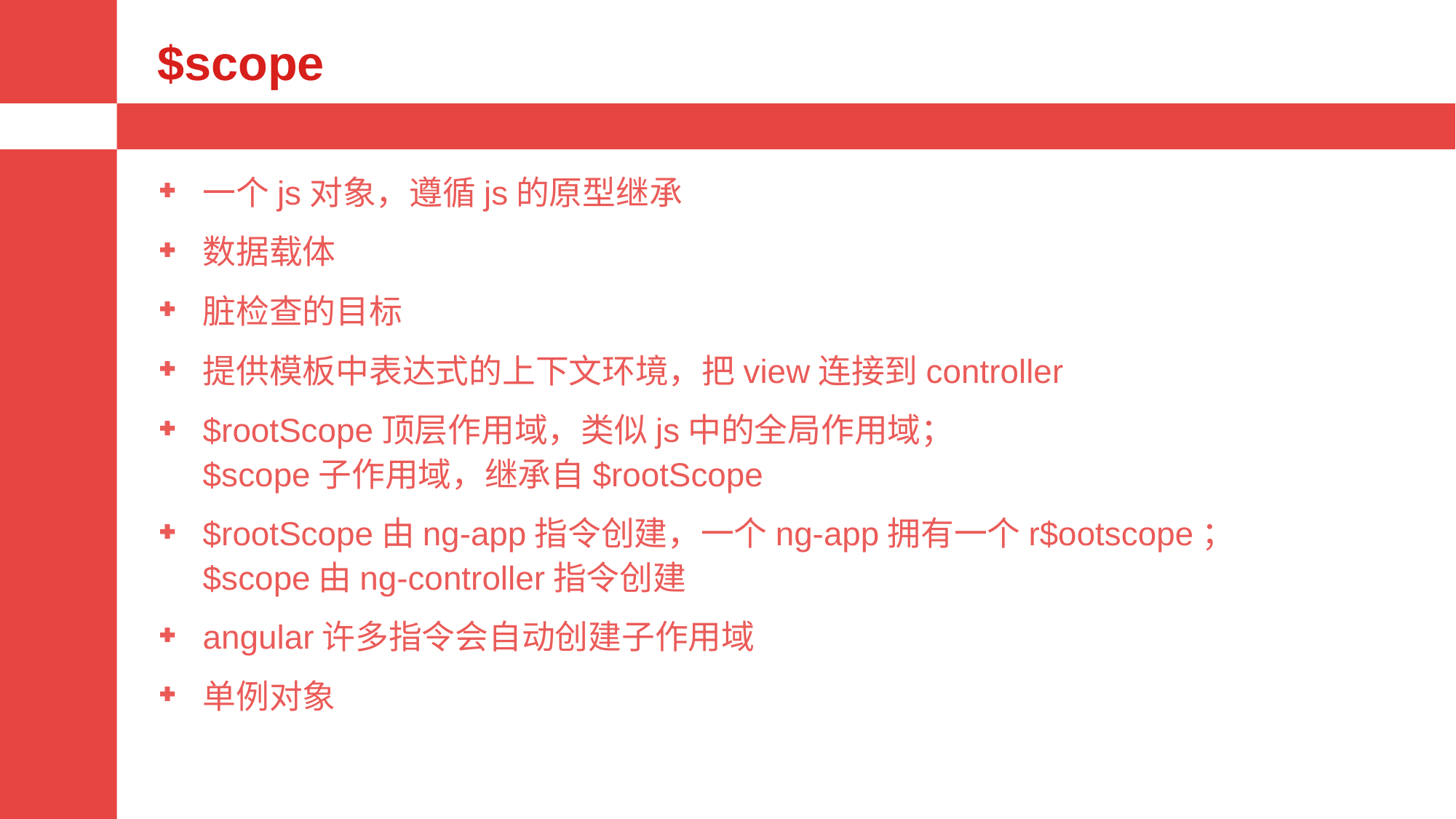

# $scope
一个js对象，遵循js的原型继承
数据载体
脏检查的目标
提供模板中表达式的上下文环境，把view连接到controller
$rootScope顶层作用域，类似js中的全局作用域；
$scope子作用域，继承自$rootScope
$rootScope由ng-app指令创建，一个ng-app拥有一个r$ootscope；
$scope由ng-controller指令创建
angular许多指令会自动创建子作用域
单例对象